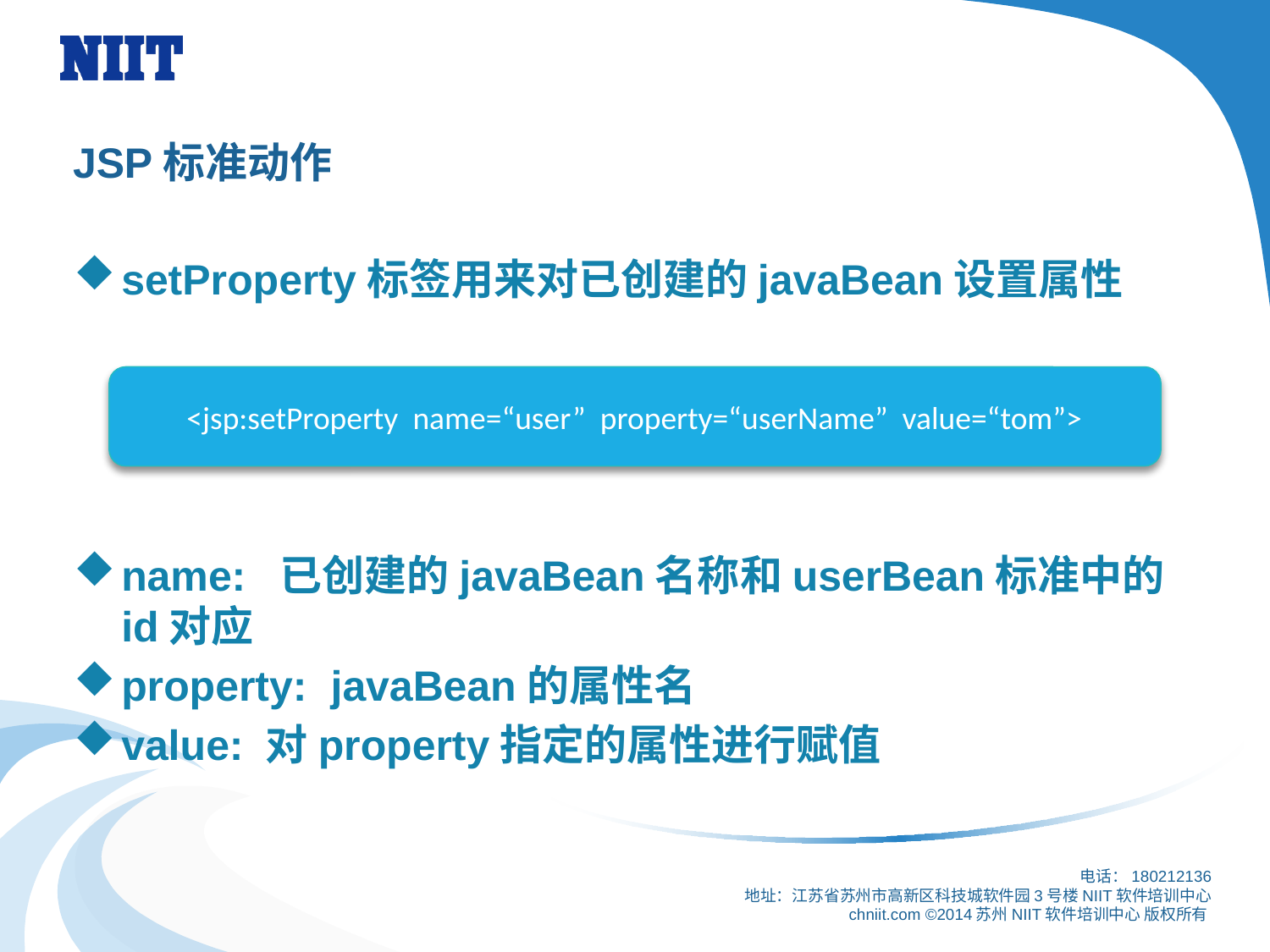

# JSP标准动作
setProperty标签用来对已创建的javaBean设置属性

name:  已创建的javaBean名称和userBean标准中的id对应
property:  javaBean的属性名
value: 对property指定的属性进行赋值
<jsp:setProperty  name=“user”  property=“userName”  value=“tom”>